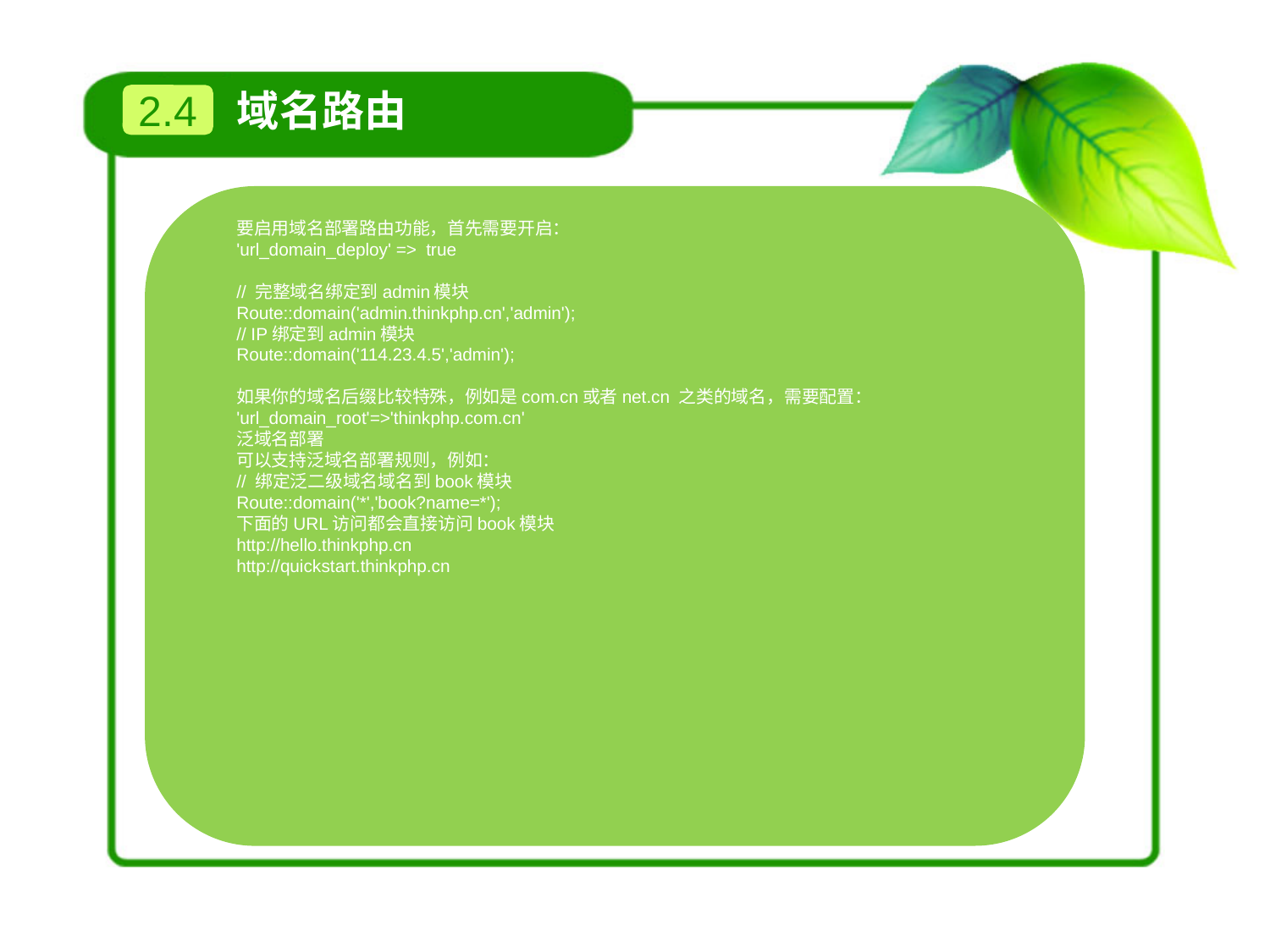

域名路由
2.4

要启用域名部署路由功能，首先需要开启：
'url_domain_deploy' =>  true

// 完整域名绑定到admin模块
Route::domain('admin.thinkphp.cn','admin');
// IP绑定到admin模块
Route::domain('114.23.4.5','admin');

如果你的域名后缀比较特殊，例如是com.cn或者net.cn 之类的域名，需要配置：
'url_domain_root'=>'thinkphp.com.cn'
泛域名部署
可以支持泛域名部署规则，例如：
// 绑定泛二级域名域名到book模块
Route::domain('*','book?name=*');
下面的URL访问都会直接访问book模块
http://hello.thinkphp.cn
http://quickstart.thinkphp.cn